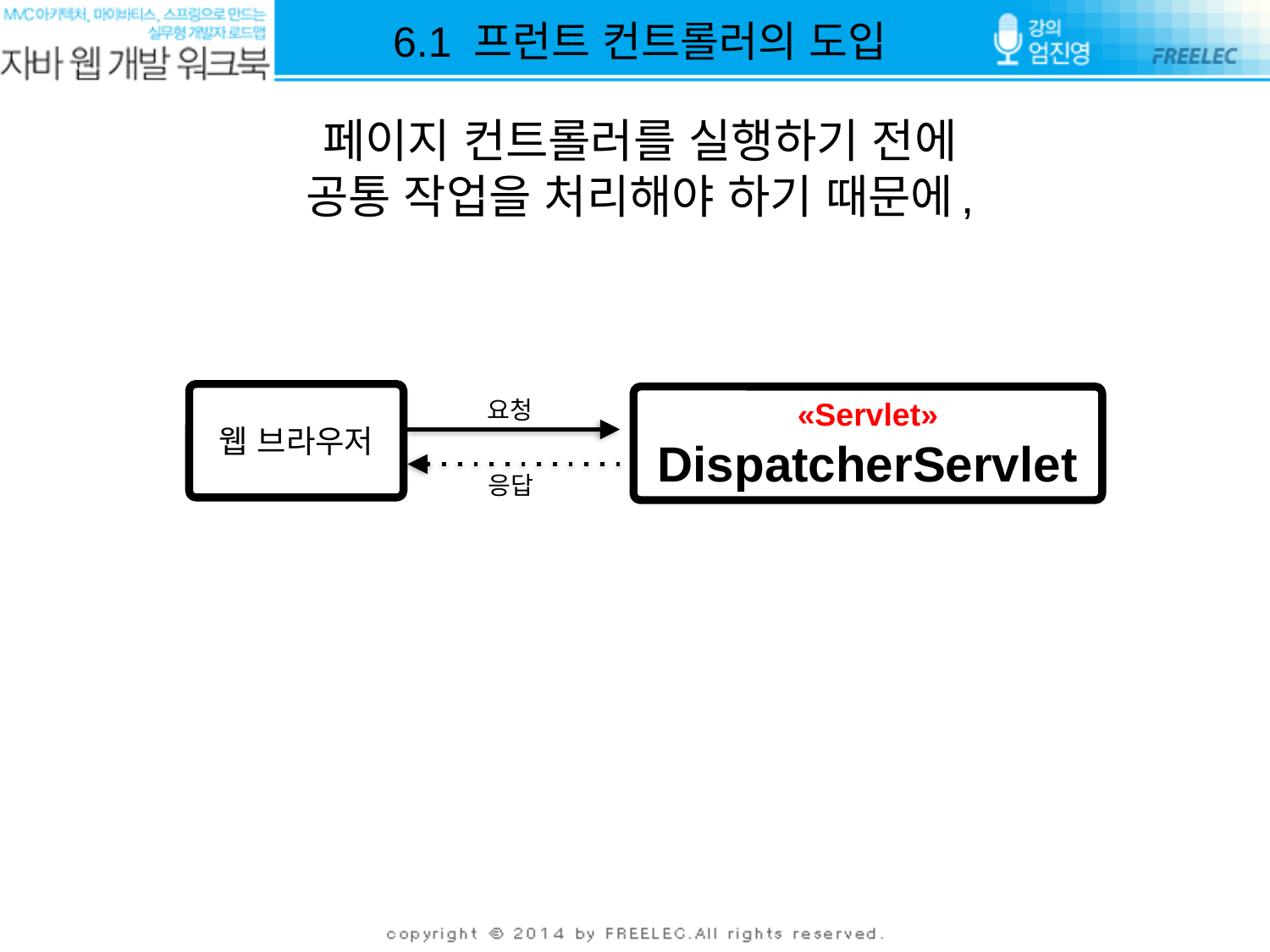

6.1 프런트 컨트롤러의 도입
페이지 컨트롤러를 실행하기 전에
공통 작업을 처리해야 하기 때문에,
웹 브라우저
«Servlet»
DispatcherServlet

요청
응답